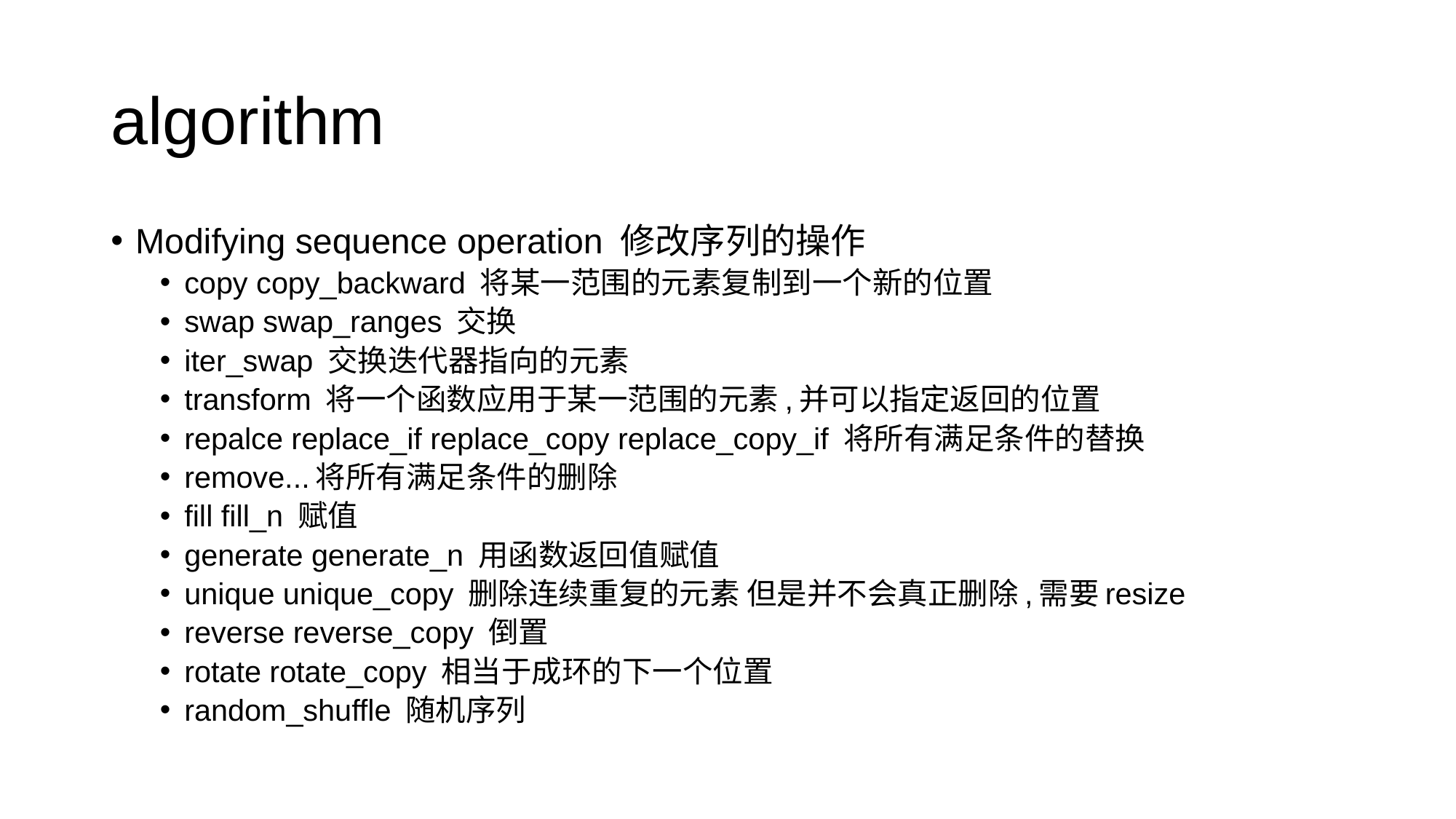

# algorithm
Modifying sequence operation 修改序列的操作
copy copy_backward 将某一范围的元素复制到一个新的位置
swap swap_ranges 交换
iter_swap 交换迭代器指向的元素
transform 将一个函数应用于某一范围的元素,并可以指定返回的位置
repalce replace_if replace_copy replace_copy_if 将所有满足条件的替换
remove...将所有满足条件的删除
fill fill_n 赋值
generate generate_n 用函数返回值赋值
unique unique_copy 删除连续重复的元素 但是并不会真正删除,需要resize
reverse reverse_copy 倒置
rotate rotate_copy 相当于成环的下一个位置
random_shuffle 随机序列